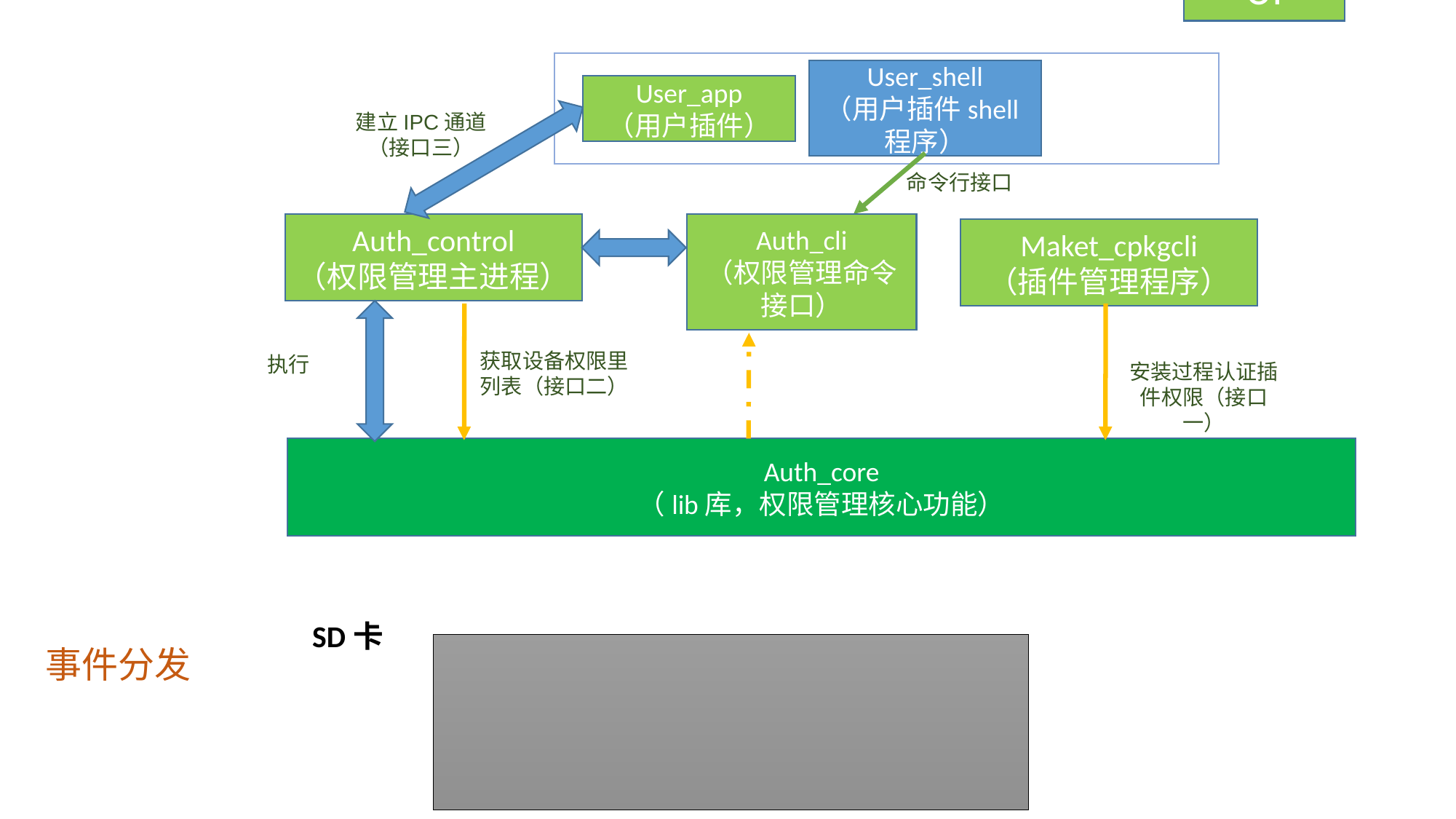

UI

User_shell
（用户插件shell程序）
User_app
（用户插件）
建立IPC通道（接口三）

命令行接口
Auth_control
（权限管理主进程）
Auth_cli
（权限管理命令接口）
Maket_cpkgcli
（插件管理程序）

获取设备权限里列表（接口二）
执行
安装过程认证插件权限（接口一）

Auth_core
（lib库，权限管理核心功能）
SD卡

事件分发